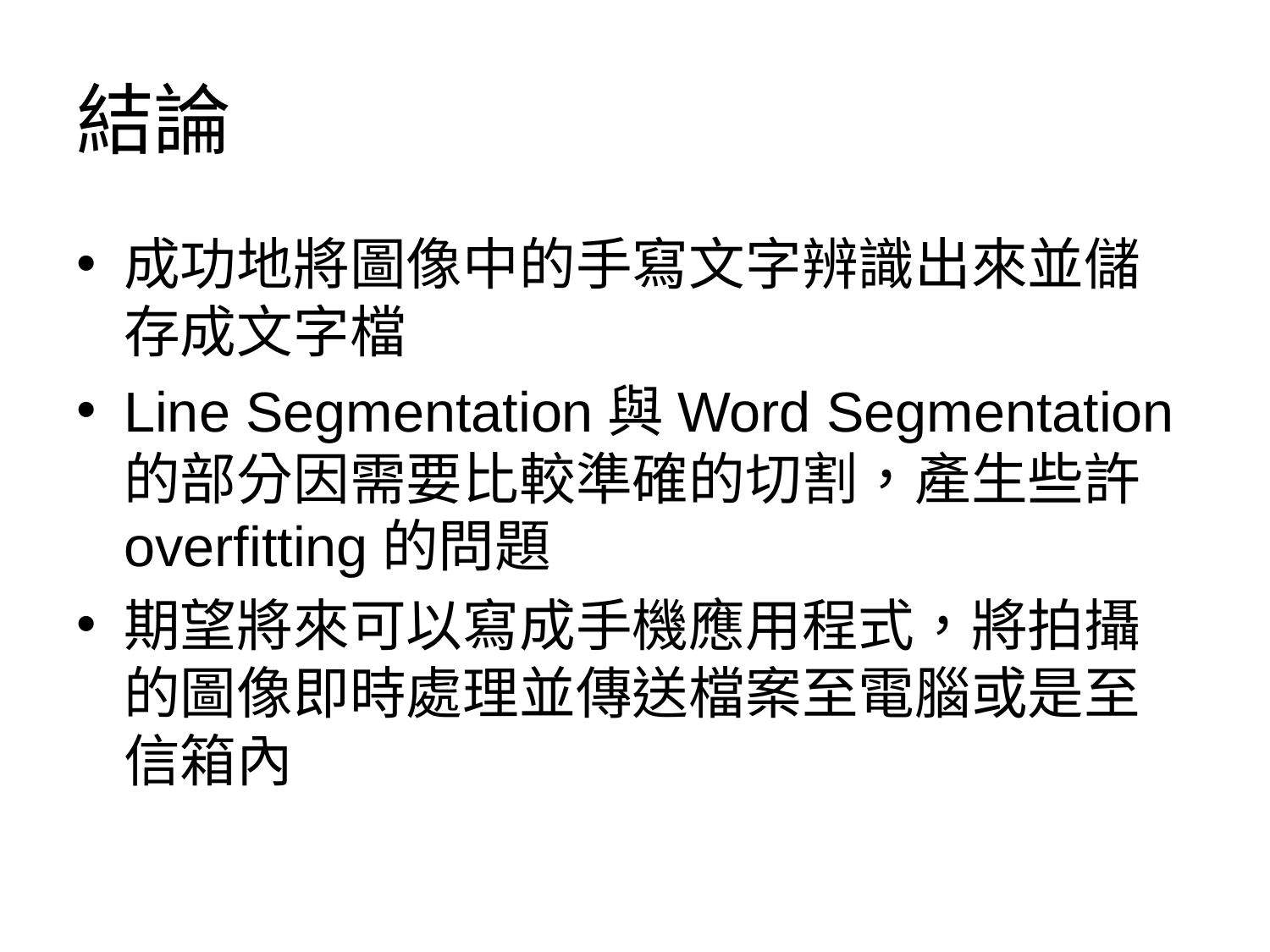

# 結論
成功地將圖像中的手寫文字辨識出來並儲存成文字檔
Line Segmentation與Word Segmentation的部分因需要比較準確的切割，產生些許overfitting的問題
期望將來可以寫成手機應用程式，將拍攝的圖像即時處理並傳送檔案至電腦或是至信箱內